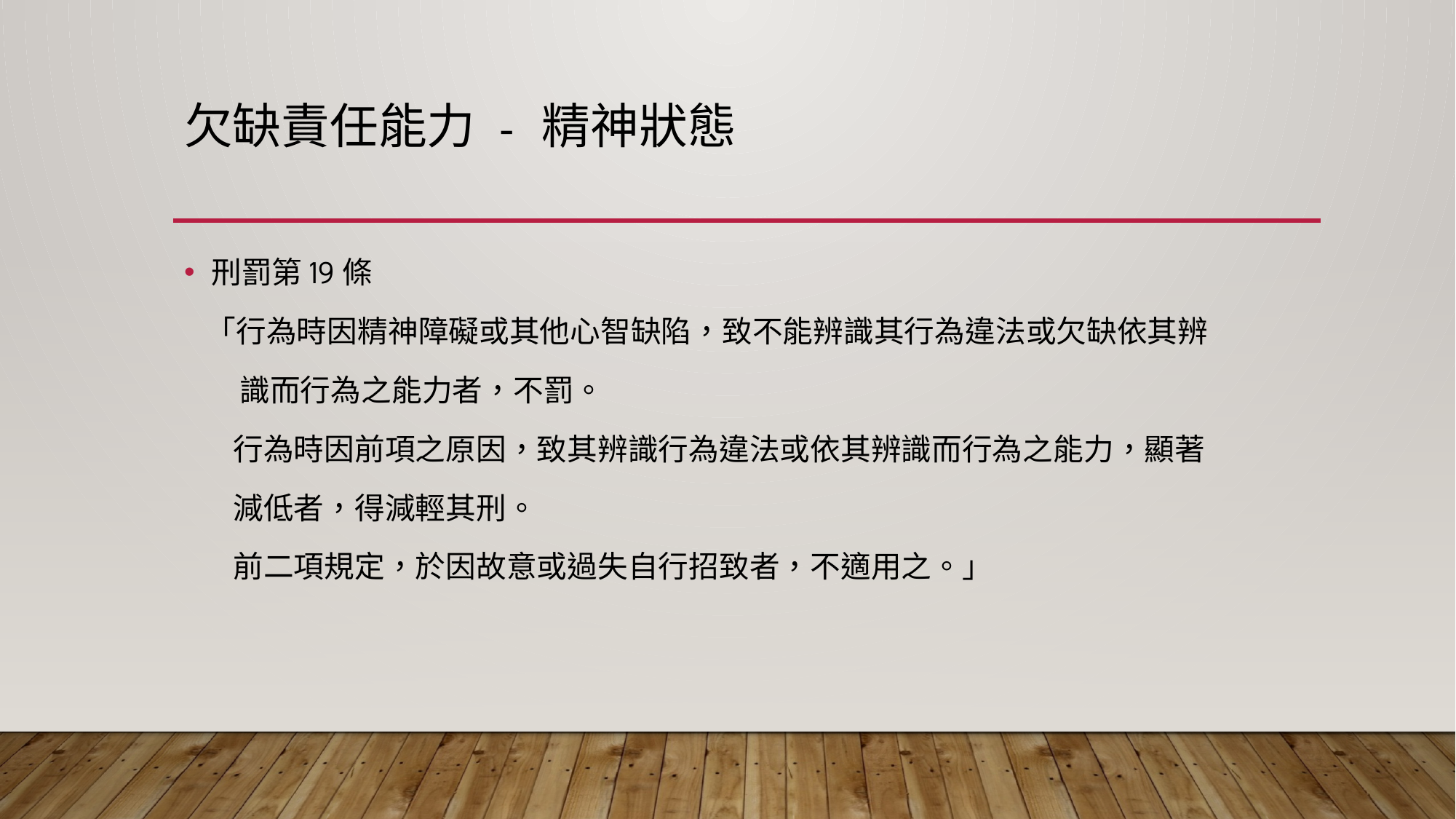

# 欠缺責任能力 - 精神狀態
刑罰第19條
「行為時因精神障礙或其他心智缺陷，致不能辨識其行為違法或欠缺依其辨
    識而行為之能力者，不罰。
   行為時因前項之原因，致其辨識行為違法或依其辨識而行為之能力，顯著
   減低者，得減輕其刑。
   前二項規定，於因故意或過失自行招致者，不適用之。」